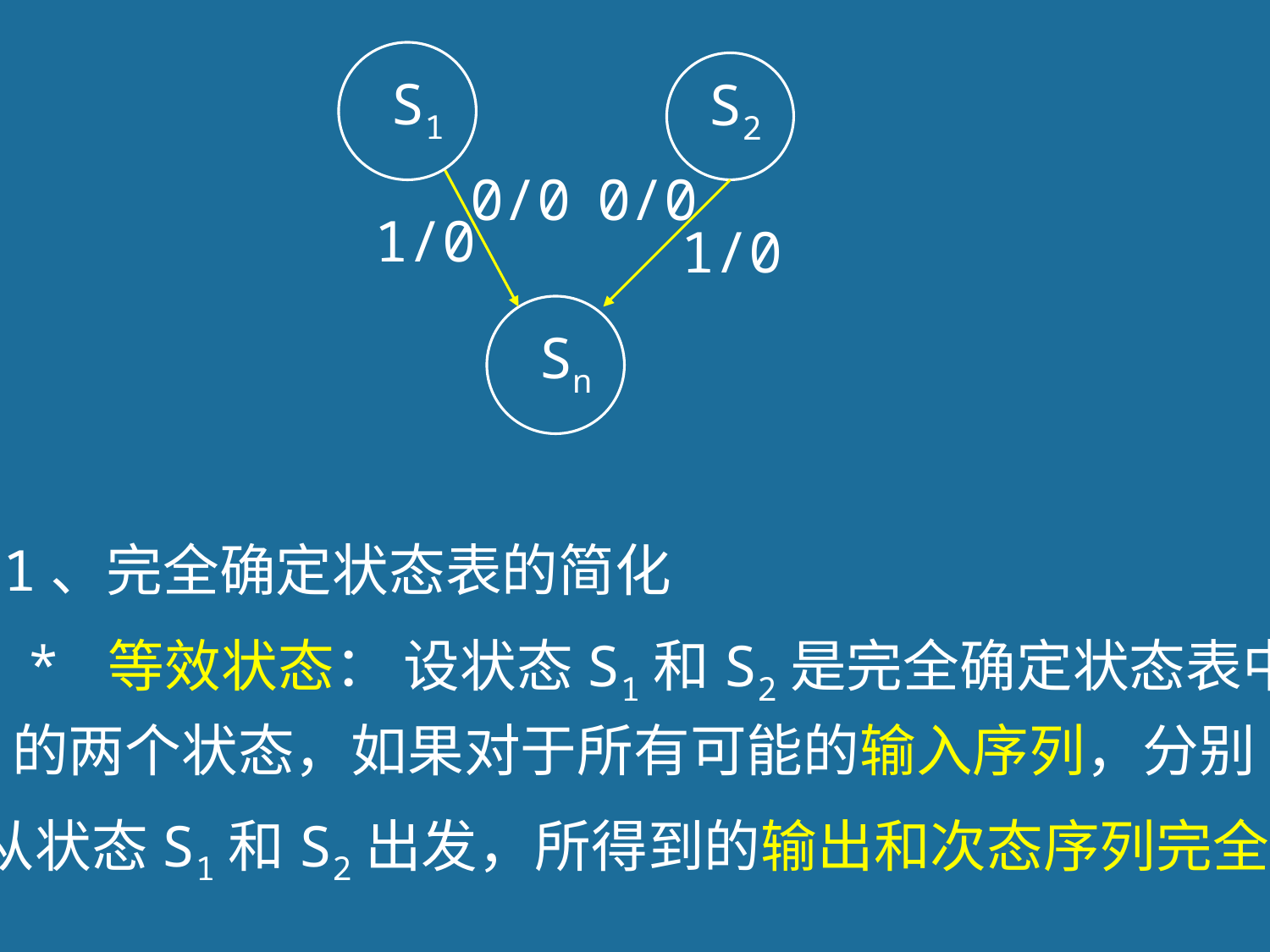

S1
S2
0/0
0/0

1/0
1/0

Sn
1、完全确定状态表的简化
 * 等效状态： 设状态S1和S2是完全确定状态表中
的两个状态，如果对于所有可能的输入序列，分别
从状态S1和S2出发，所得到的输出和次态序列完全
58